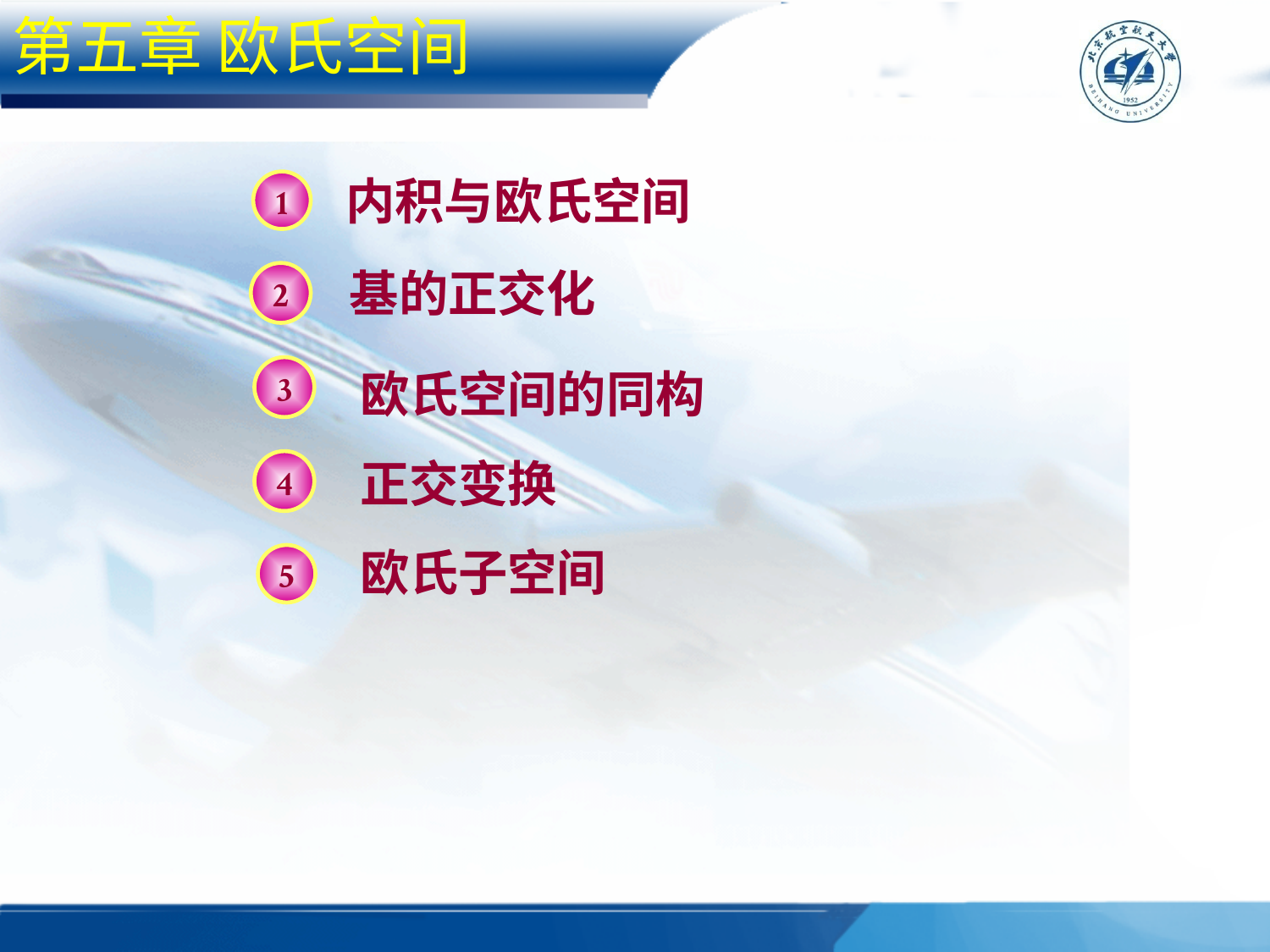

第五章 欧氏空间
内积与欧氏空间
1
基的正交化
2
欧氏空间的同构
3
正交变换
4
欧氏子空间
5